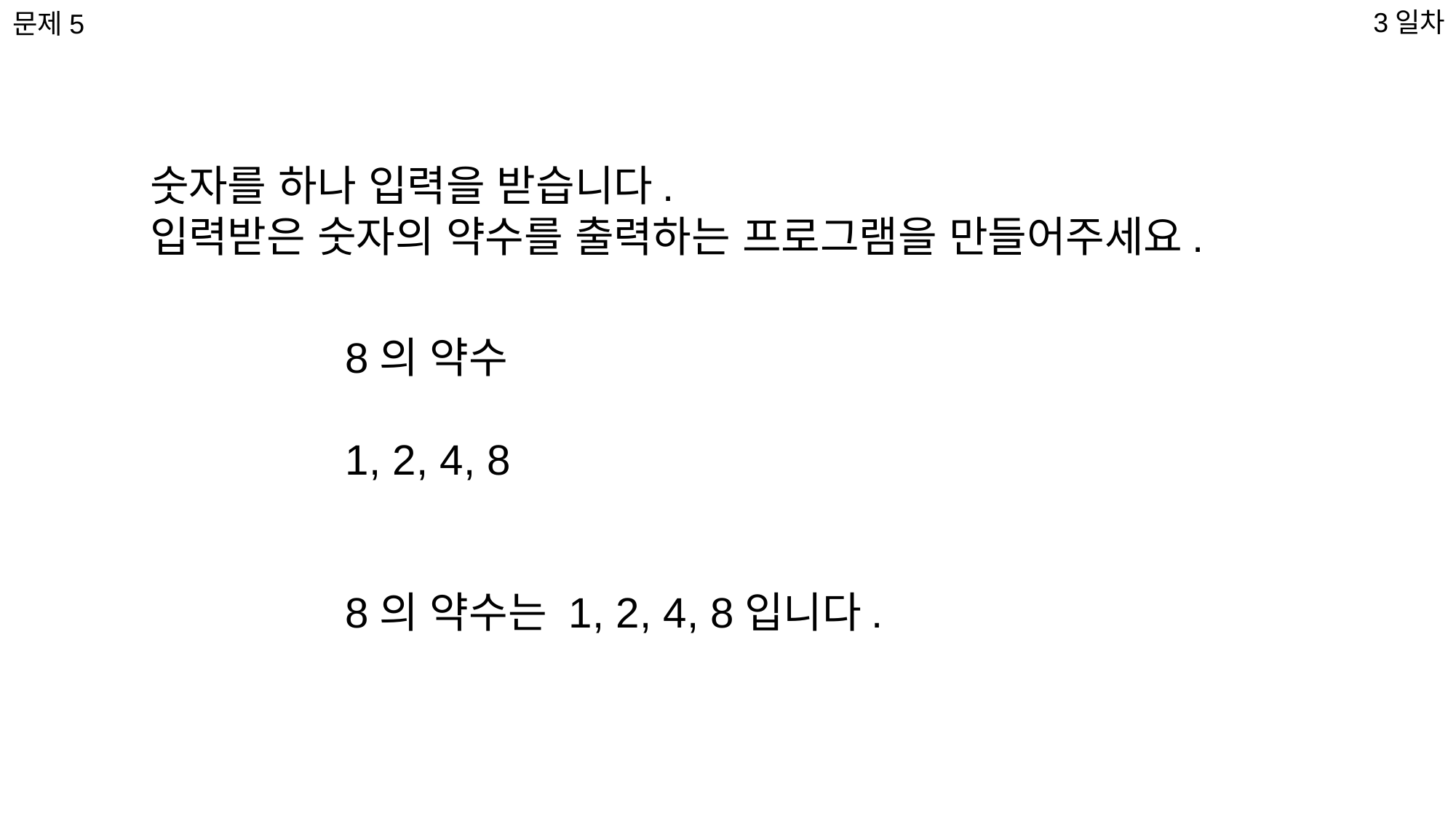

3일차
문제5

숫자를 하나 입력을 받습니다.
입력받은 숫자의 약수를 출력하는 프로그램을 만들어주세요.

8의 약수

1, 2, 4, 8

8의 약수는 1, 2, 4, 8입니다.